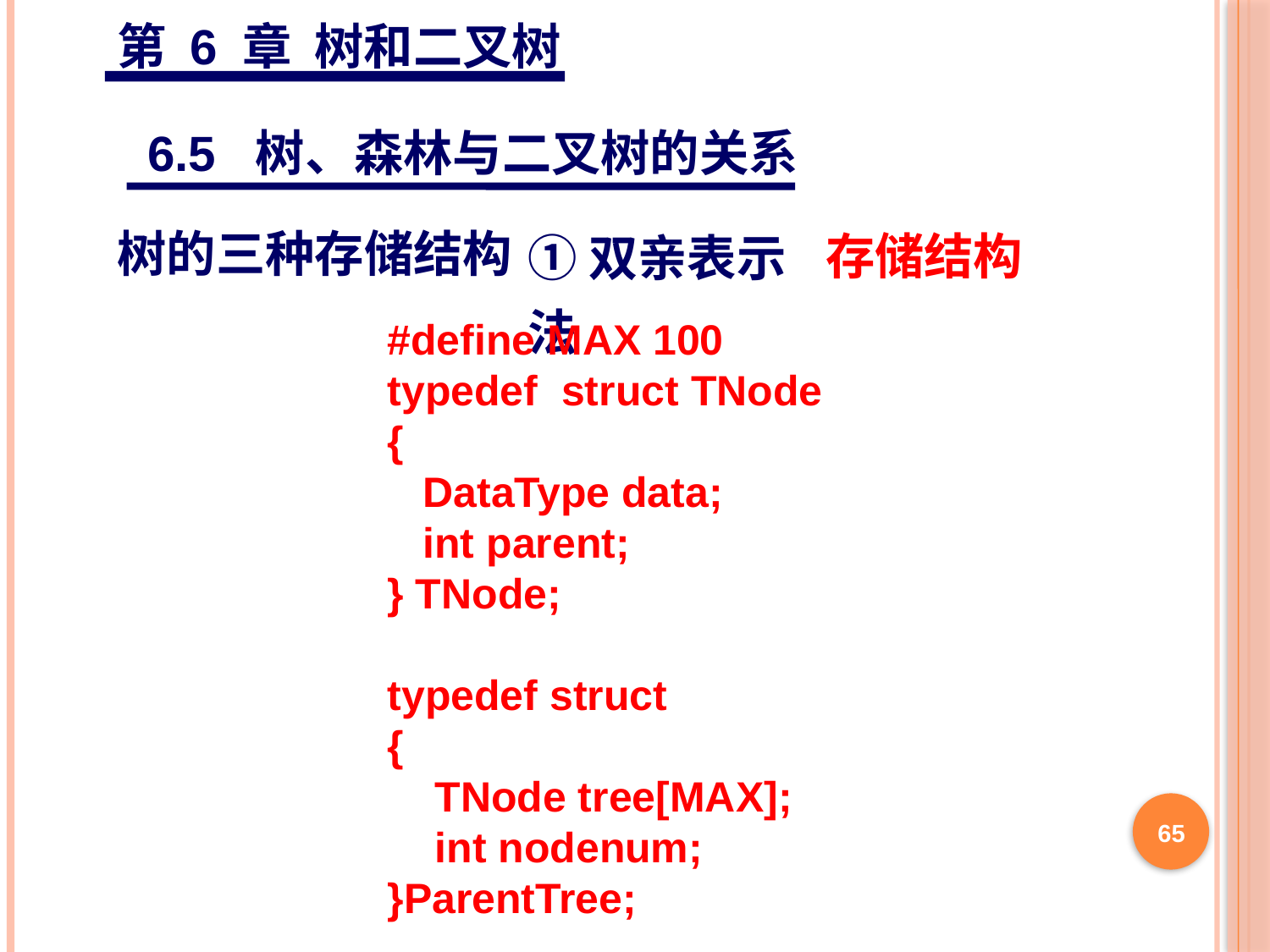

第 6 章  树和二叉树

6.5  树、森林与二叉树的关系

①双亲表示法
树的三种存储结构
存储结构
#define MAX 100
typedef  struct TNode
{
   DataType data;
   int parent;
} TNode;

typedef struct
{
    TNode tree[MAX];
    int nodenum;
}ParentTree;
65